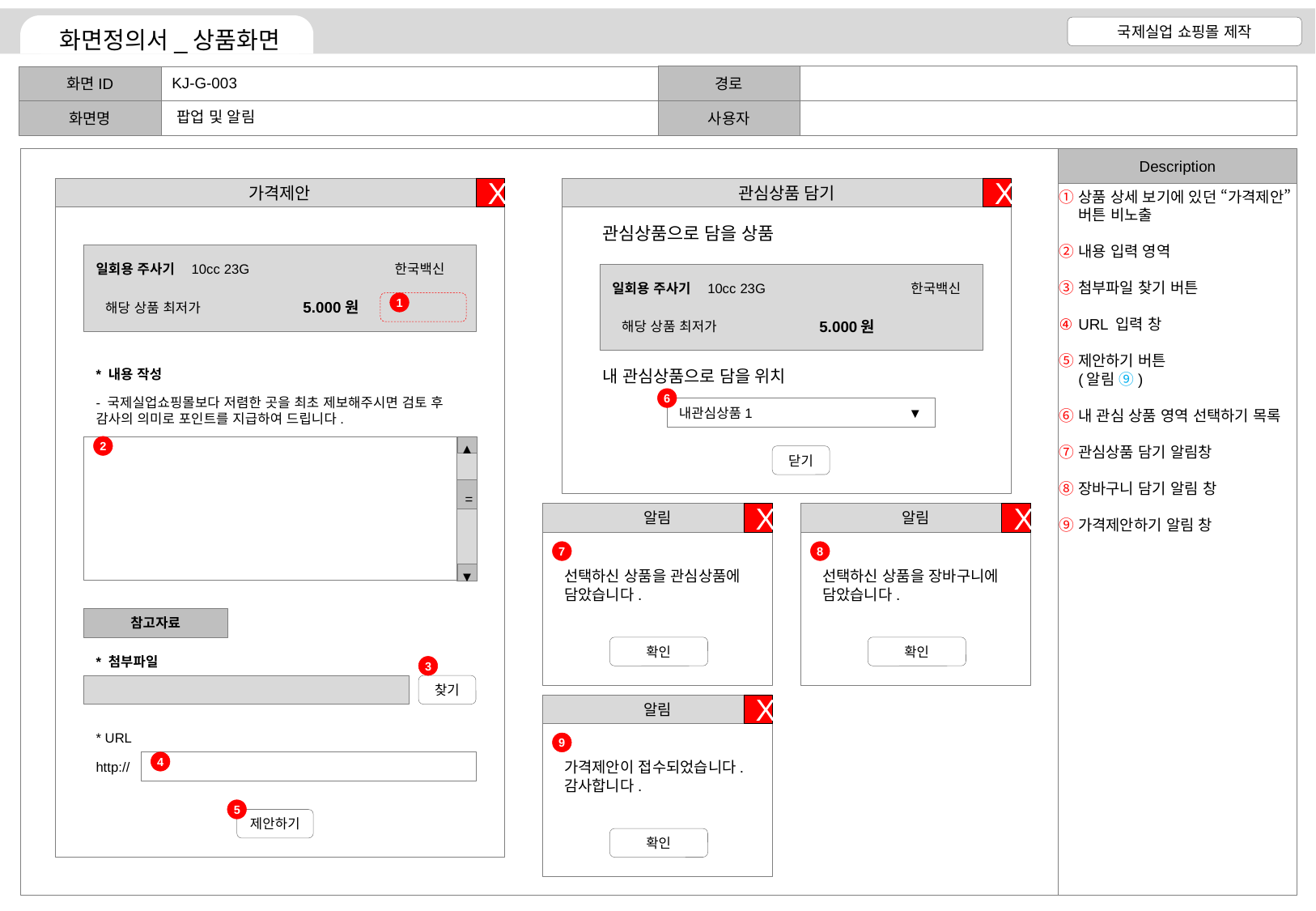

KJ-G-003
팝업 및 알림
가격제안
X
관심상품 담기
X
상품 상세 보기에 있던 “가격제안” 버튼 비노출

내용 입력 영역

첨부파일 찾기 버튼

URL 입력 창

제안하기 버튼
(알림 ⑨)

내 관심 상품 영역 선택하기 목록

관심상품 담기 알림창

장바구니 담기 알림 창

가격제안하기 알림 창

관심상품으로 담을 상품

일회용 주사기
10cc 23G
한국백신

일회용 주사기
10cc 23G
한국백신
해당 상품 최저가
5.000원

1
해당 상품 최저가
5.000원
* 내용 작성
내 관심상품으로 담을 위치
- 국제실업쇼핑몰보다 저렴한 곳을 최초 제보해주시면 검토 후 감사의 의미로 포인트를 지급하여 드립니다.
6
내관심상품1
▼

2

▲
닫기
=
알림
X
알림
X

7
8
선택하신 상품을 관심상품에 담았습니다.
선택하신 상품을 장바구니에 담았습니다.
▼
참고자료
확인
확인
* 첨부파일
3

찾기
알림
X
* URL

9
http://

4
가격제안이 접수되었습니다.
감사합니다.
5
제안하기
확인